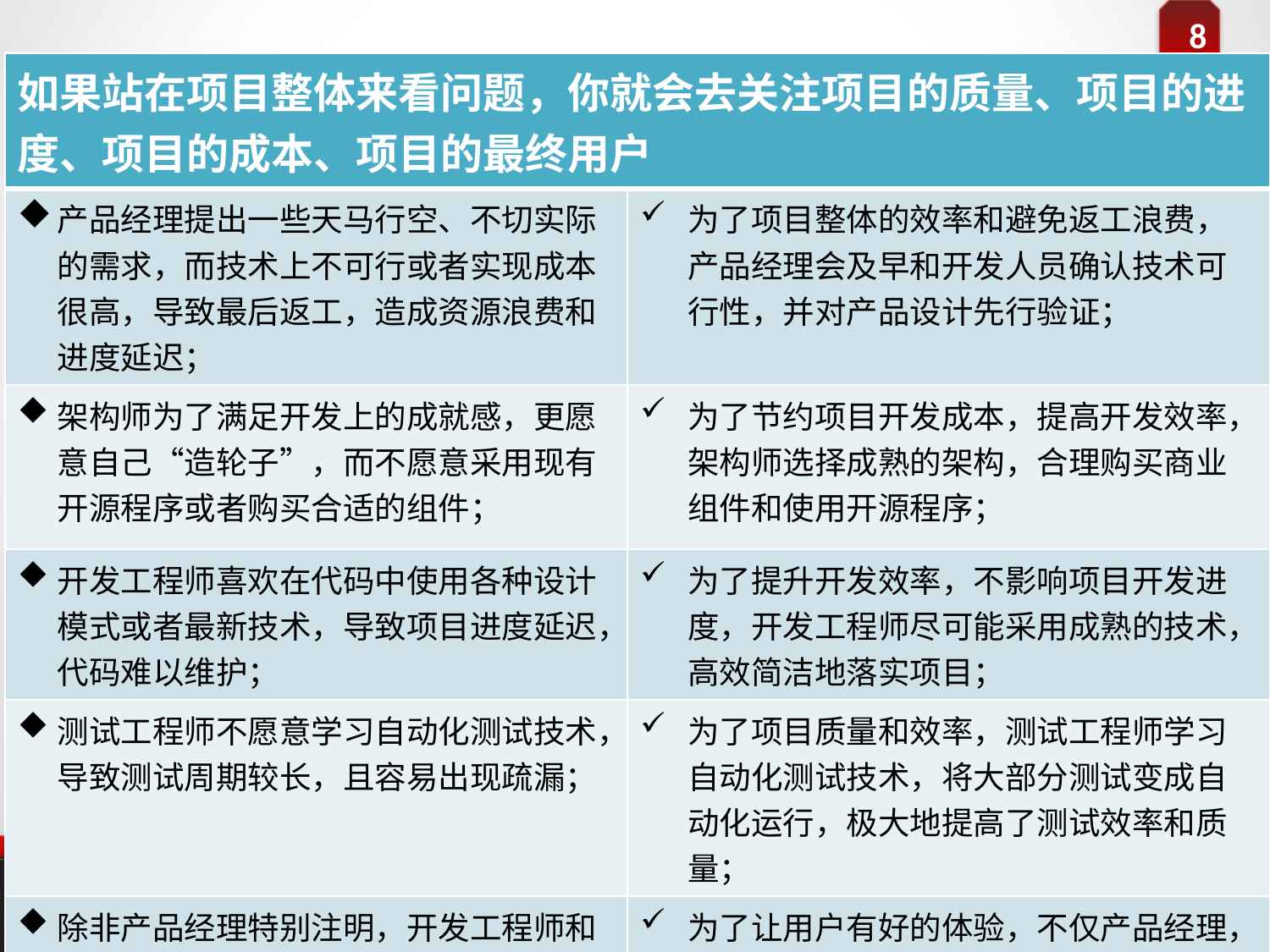

| 如果站在项目整体来看问题，你就会去关注项目的质量、项目的进度、项目的成本、项目的最终用户 |  |
| --- | --- |
| 产品经理提出一些天马行空、不切实际的需求，而技术上不可行或者实现成本很高，导致最后返工，造成资源浪费和进度延迟； | 为了项目整体的效率和避免返工浪费，产品经理会及早和开发人员确认技术可行性，并对产品设计先行验证； |
| 架构师为了满足开发上的成就感，更愿意自己“造轮子”，而不愿意采用现有开源程序或者购买合适的组件； | 为了节约项目开发成本，提高开发效率，架构师选择成熟的架构，合理购买商业组件和使用开源程序； |
| 开发工程师喜欢在代码中使用各种设计模式或者最新技术，导致项目进度延迟，代码难以维护； | 为了提升开发效率，不影响项目开发进度，开发工程师尽可能采用成熟的技术，高效简洁地落实项目； |
| 测试工程师不愿意学习自动化测试技术，导致测试周期较长，且容易出现疏漏； | 为了项目质量和效率，测试工程师学习自动化测试技术，将大部分测试变成自动化运行，极大地提高了测试效率和质量； |
| 除非产品经理特别注明，开发工程师和测试工程师不会注意用户体验上的细节 | 为了让用户有好的体验，不仅产品经理，每个人都会仔细体验用户界面，对于不合理的地方提出改进意见 |